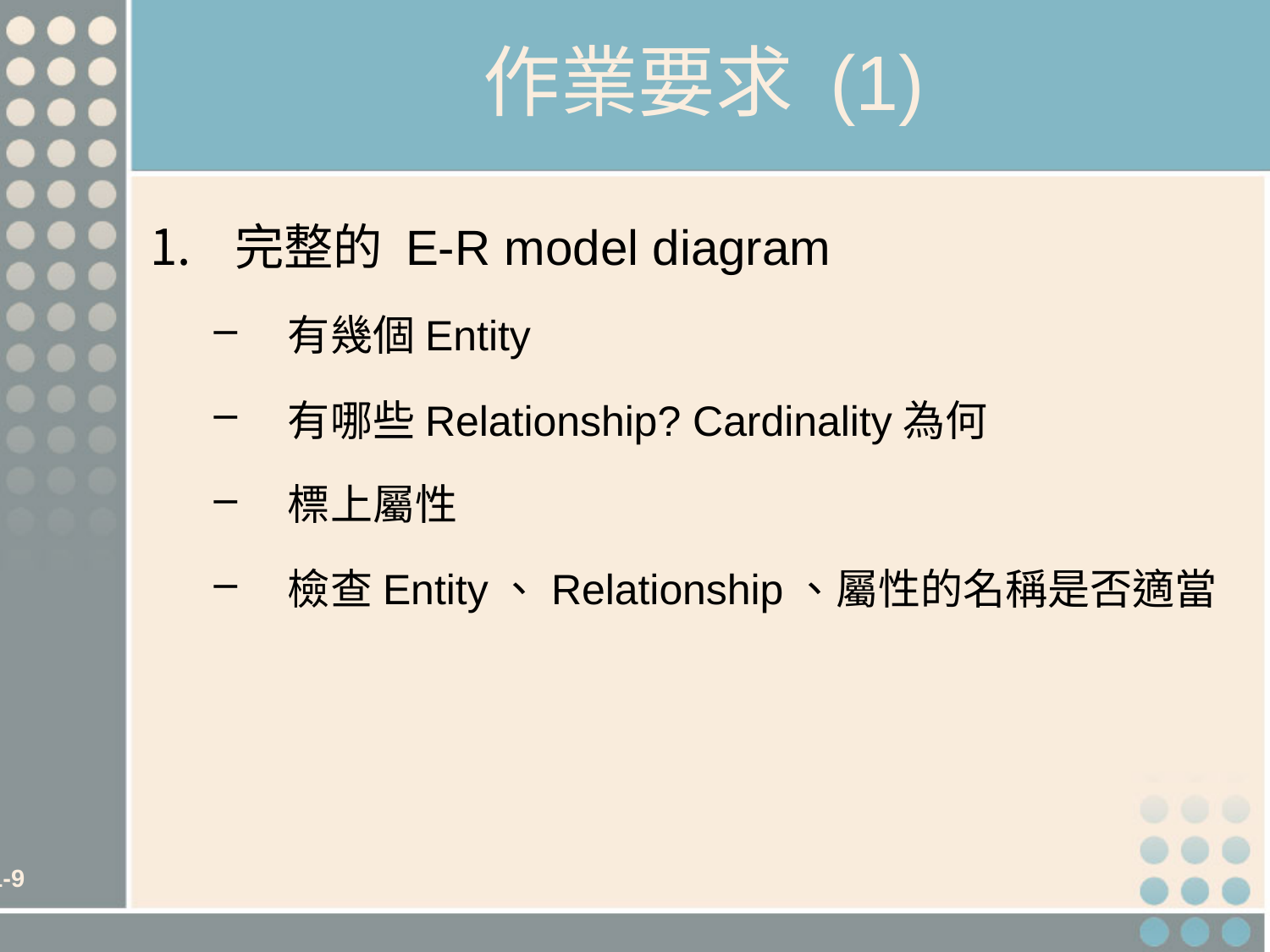

# 作業要求 (1)
完整的 E-R model diagram
有幾個Entity
有哪些Relationship? Cardinality為何
標上屬性
檢查Entity、Relationship、屬性的名稱是否適當